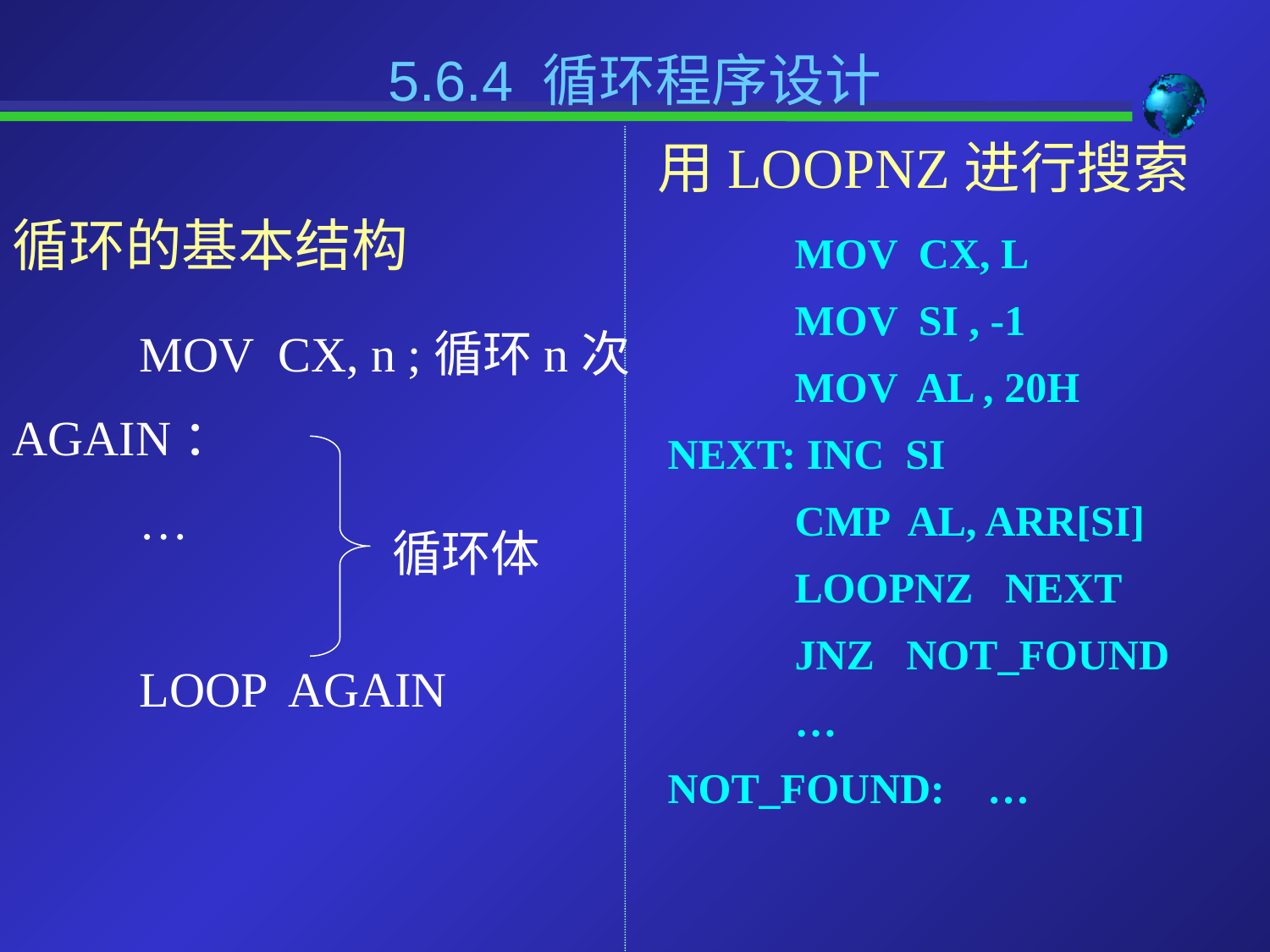

5.6.4 循环程序设计

用LOOPNZ进行搜索
循环的基本结构
	MOV  CX, L
	MOV  SI , -1
	MOV  AL , 20H
NEXT: INC  SI
	CMP  AL, ARR[SI]
	LOOPNZ   NEXT
	JNZ   NOT_FOUND
	…
NOT_FOUND:    …
	MOV  CX, n ;循环n次
AGAIN：
	…

	LOOP  AGAIN

循环体
30